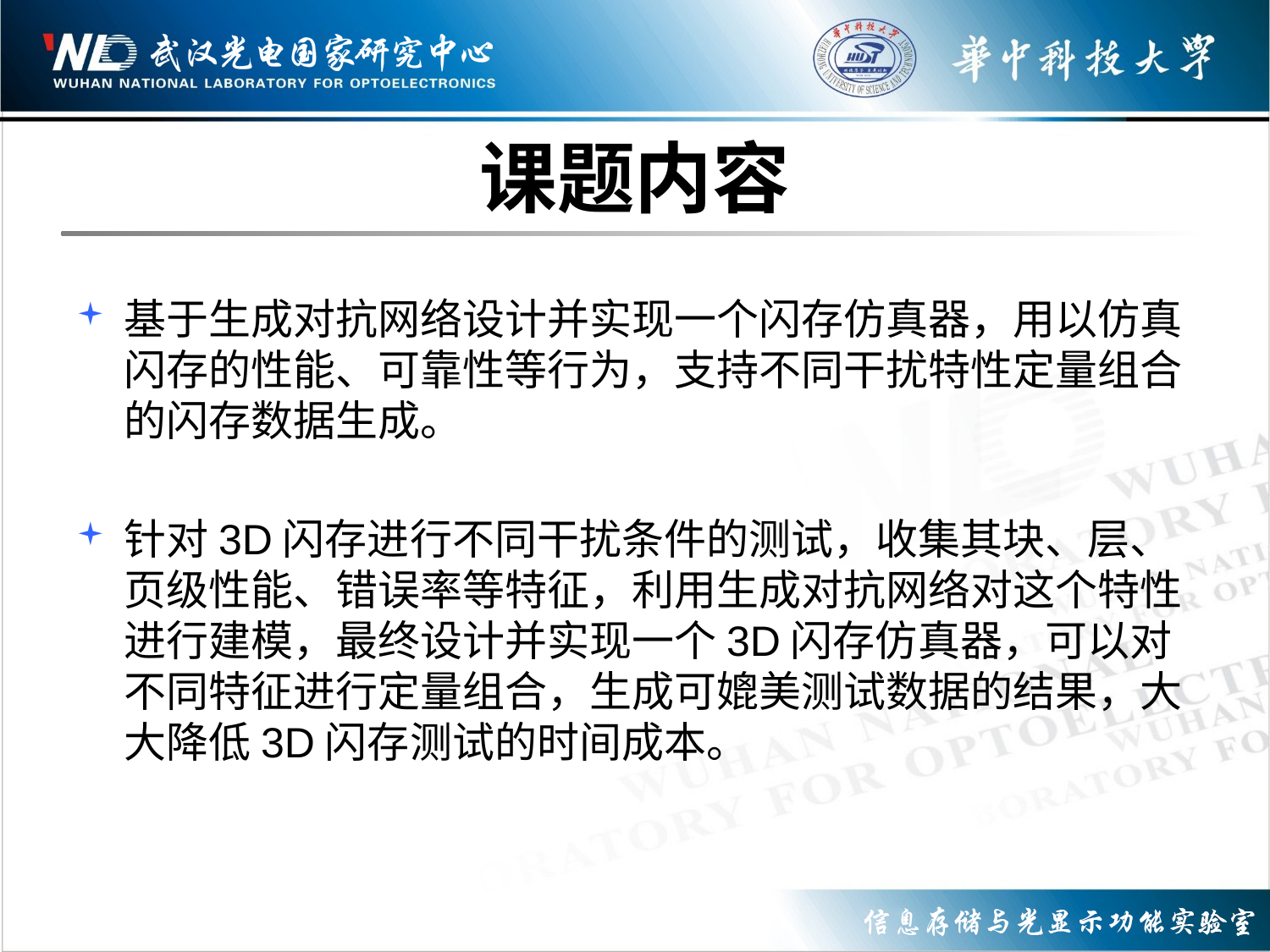

# 课题内容
基于生成对抗网络设计并实现一个闪存仿真器，用以仿真闪存的性能、可靠性等行为，支持不同干扰特性定量组合的闪存数据生成。
针对3D闪存进行不同干扰条件的测试，收集其块、层、页级性能、错误率等特征，利用生成对抗网络对这个特性进行建模，最终设计并实现一个3D闪存仿真器，可以对不同特征进行定量组合，生成可媲美测试数据的结果，大大降低3D闪存测试的时间成本。